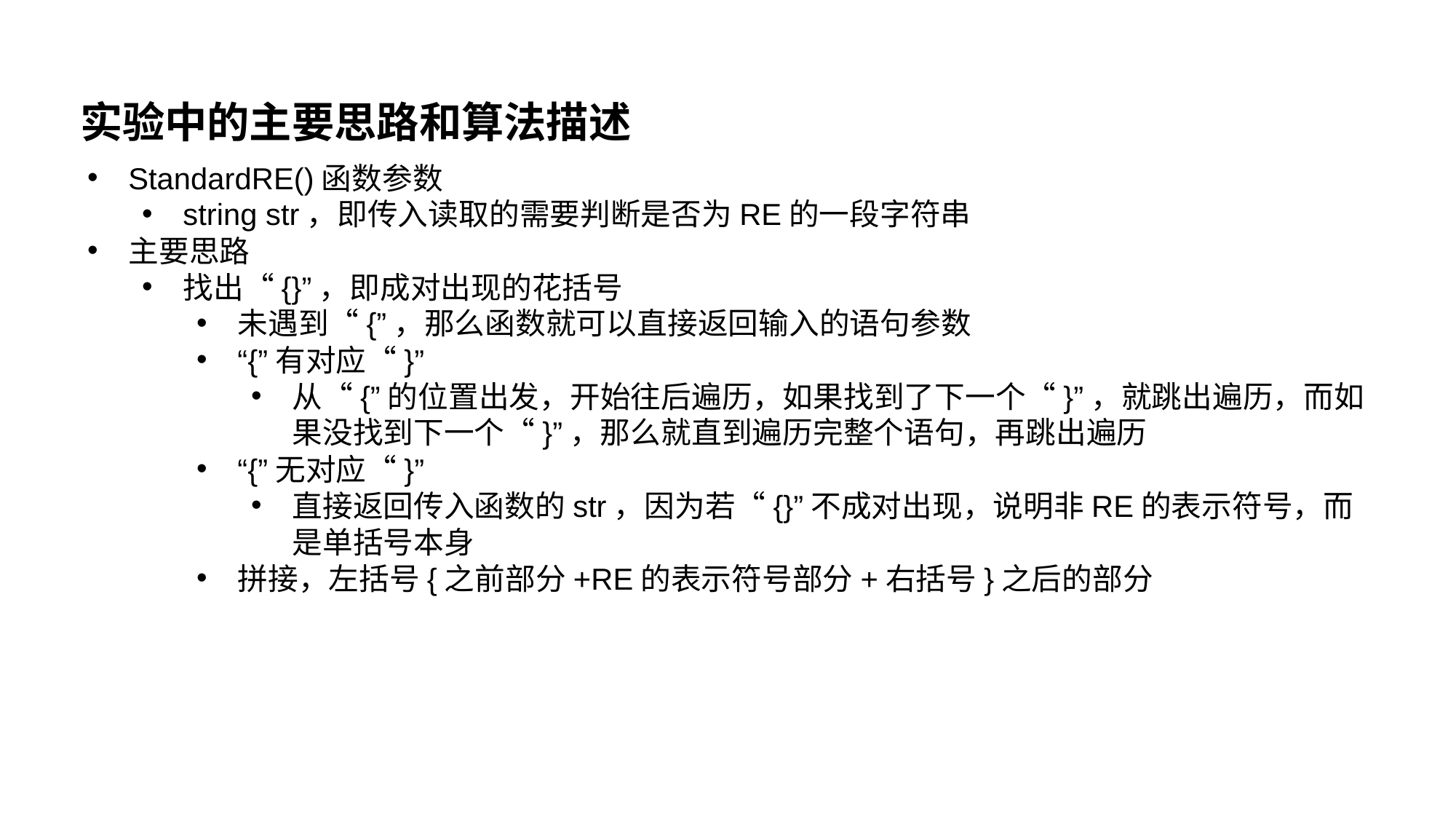

实验中的主要思路和算法描述
StandardRE()函数参数
string str，即传入读取的需要判断是否为RE的一段字符串
主要思路
找出“{}”，即成对出现的花括号
未遇到“{”，那么函数就可以直接返回输入的语句参数
“{”有对应“}”
从“{”的位置出发，开始往后遍历，如果找到了下一个“}”，就跳出遍历，而如果没找到下一个“}”，那么就直到遍历完整个语句，再跳出遍历
“{”无对应“}”
直接返回传入函数的str，因为若“{}”不成对出现，说明非RE的表示符号，而是单括号本身
拼接，左括号{之前部分+RE的表示符号部分+右括号}之后的部分